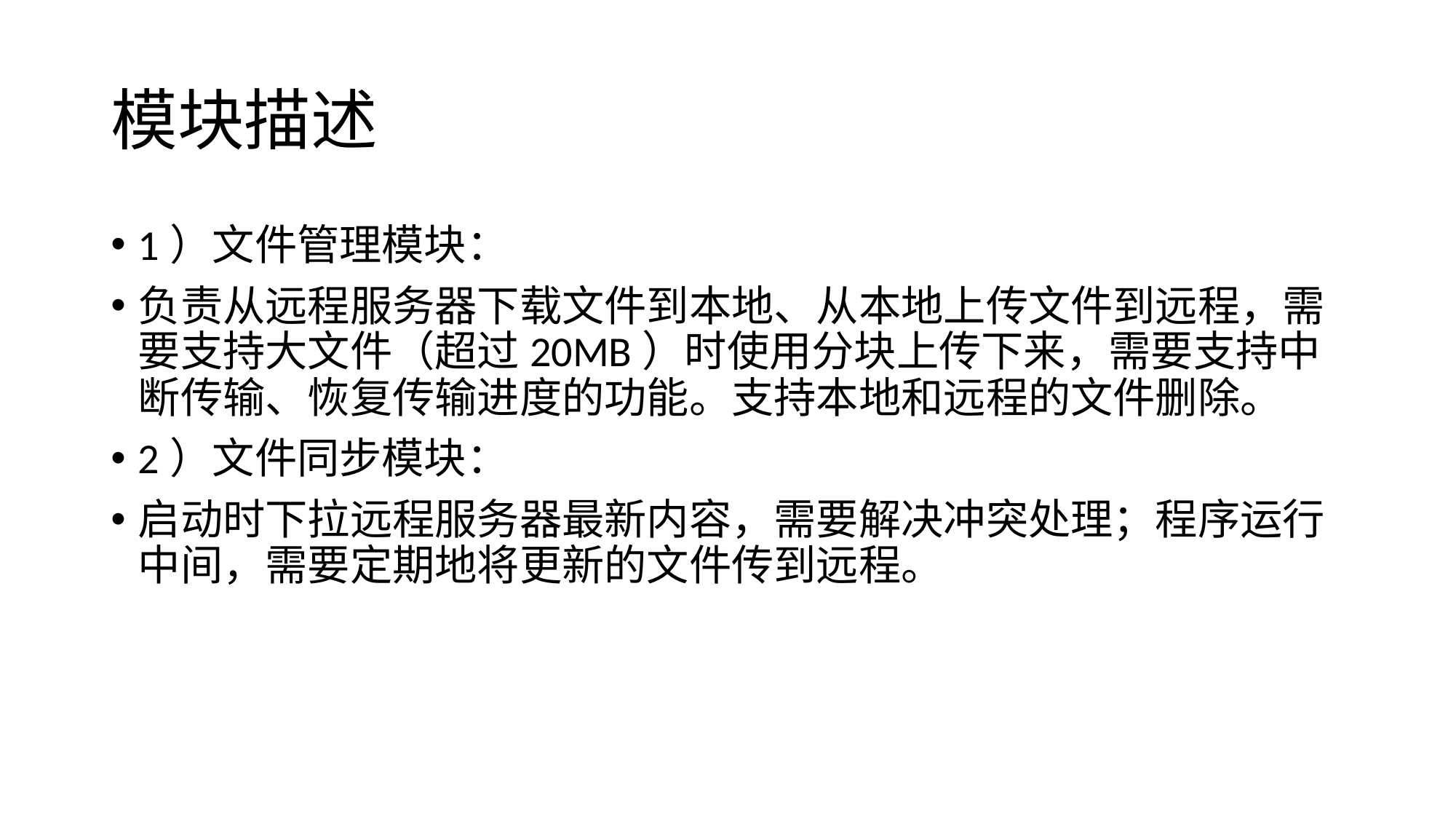

# 模块描述
1）文件管理模块：
负责从远程服务器下载文件到本地、从本地上传文件到远程，需要支持大文件（超过20MB）时使用分块上传下来，需要支持中断传输、恢复传输进度的功能。支持本地和远程的文件删除。
2）文件同步模块：
启动时下拉远程服务器最新内容，需要解决冲突处理；程序运行中间，需要定期地将更新的文件传到远程。